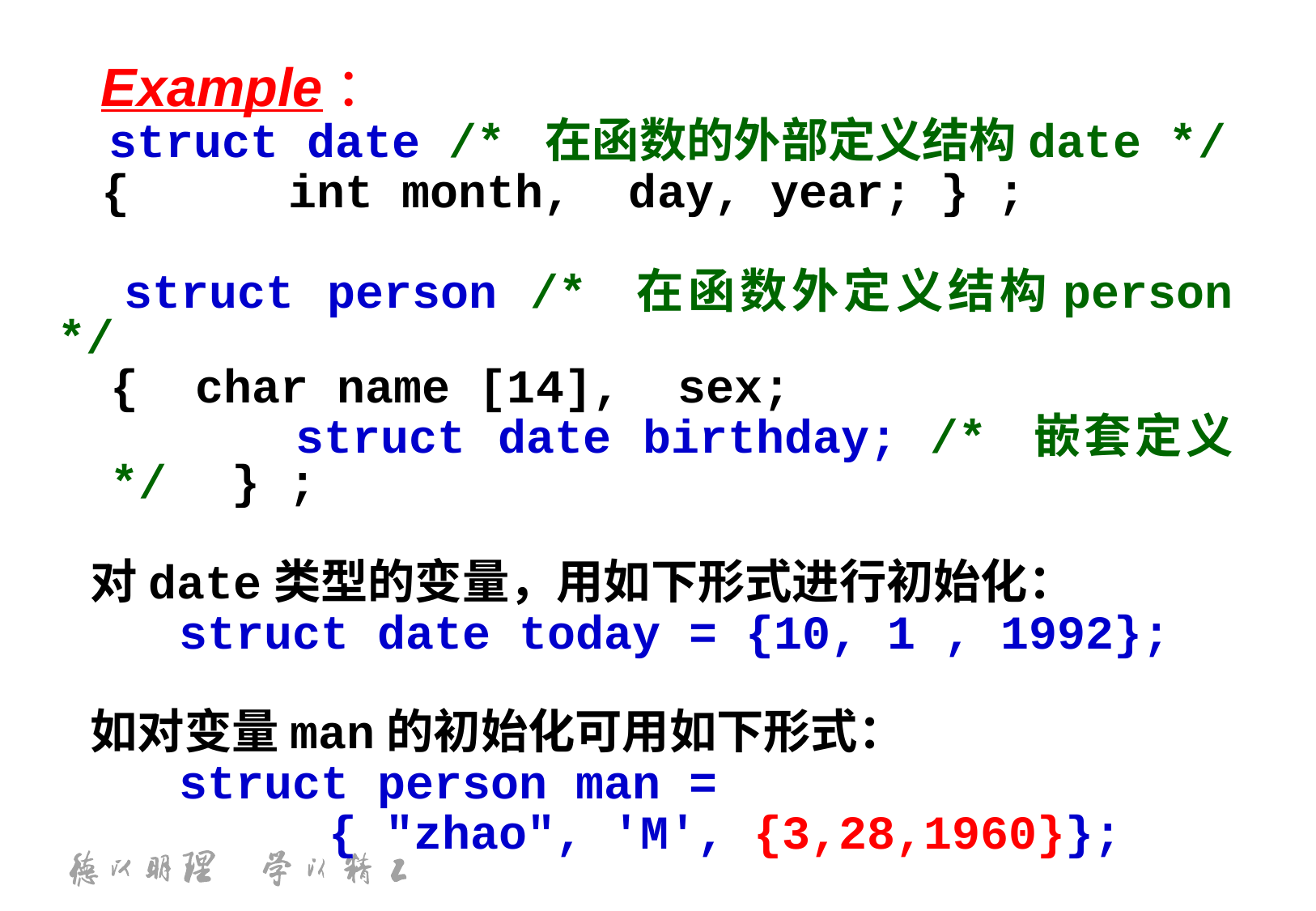

Example：
	  struct date /* 在函数的外部定义结构date */
 {	  int month,  day, year; } ;

	  struct person /* 在函数外定义结构person */
	{  char name [14],  sex;
		  struct date birthday; /* 嵌套定义 */	} ;

	  对date类型的变量，用如下形式进行初始化：
		struct date today = {10, 1 , 1992};

	  如对变量man的初始化可用如下形式：
		struct person man =
       	 { "zhao", 'M', {3,28,1960}};
30